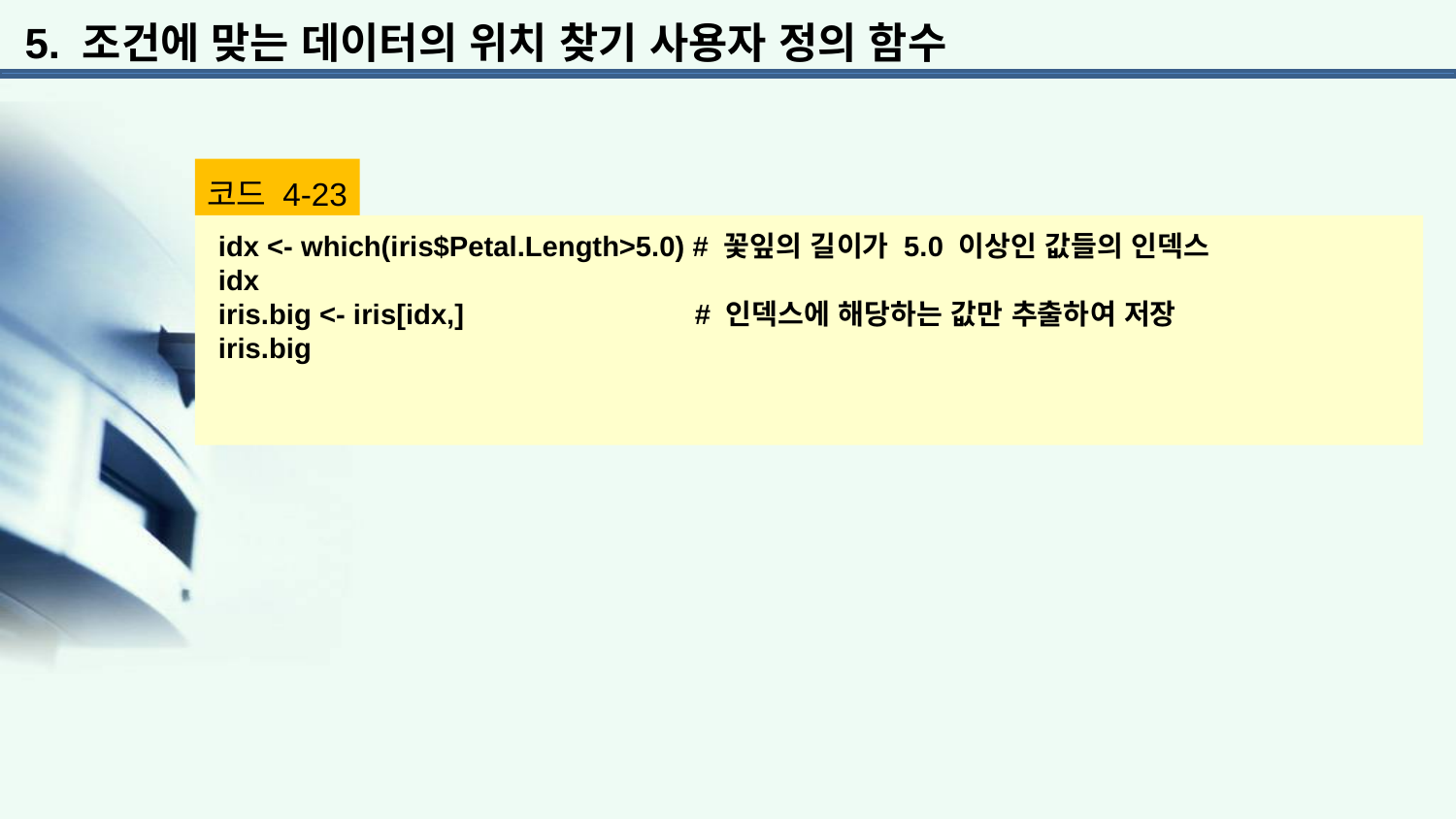

5. 조건에 맞는 데이터의 위치 찾기 사용자 정의 함수

코드 4-23

idx <- which(iris$Petal.Length>5.0) # 꽃잎의 길이가 5.0 이상인 값들의 인덱스
idx
iris.big <- iris[idx,] 		     # 인덱스에 해당하는 값만 추출하여 저장
iris.big